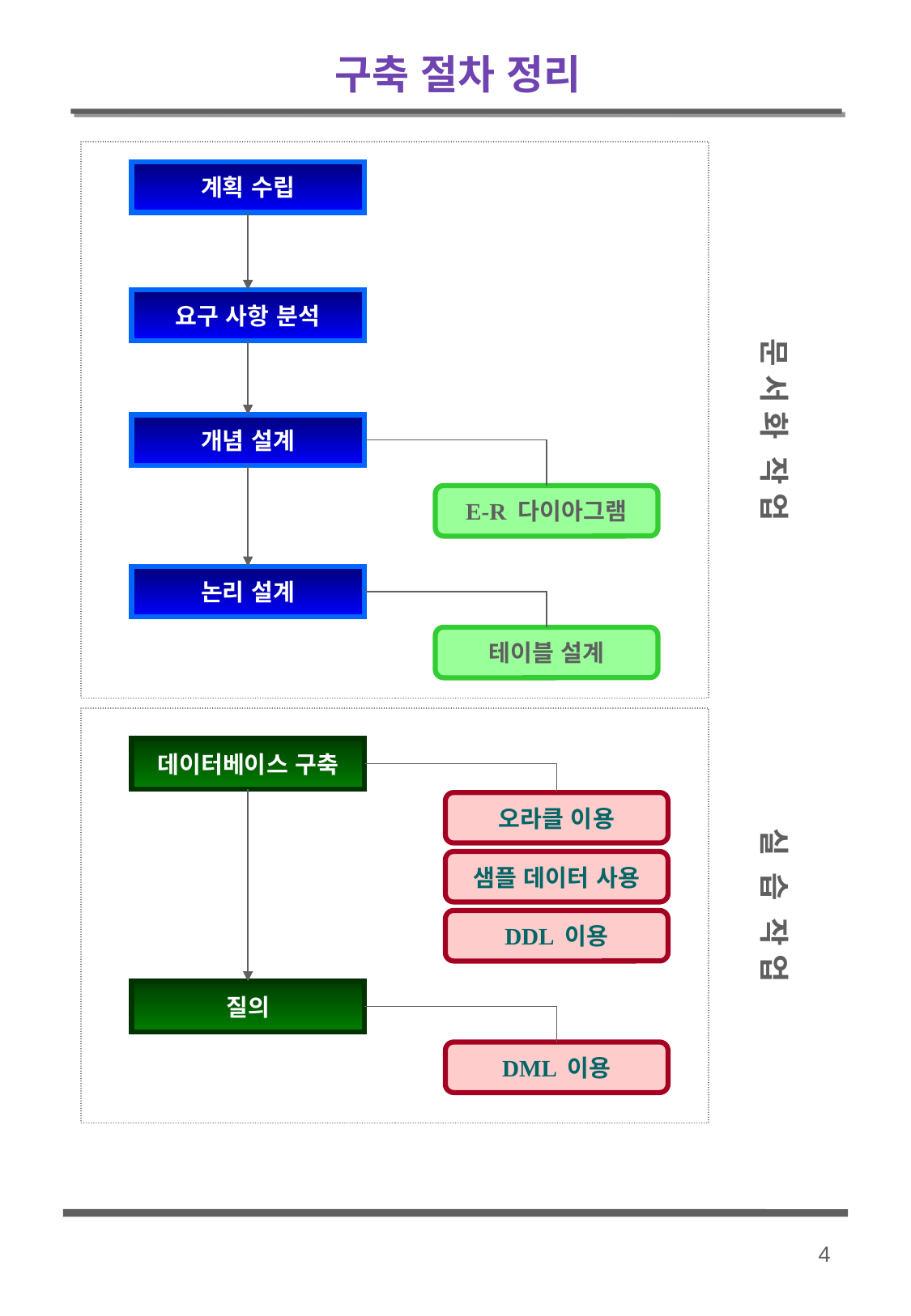

# 구축 절차 정리

계획 수립
문 서 화  작 업
요구 사항 분석
개념 설계
E-R 다이아그램
논리 설계
테이블 설계

데이터베이스 구축
실  습  작 업
오라클 이용
샘플 데이터 사용
DDL 이용
질의
DML 이용
4